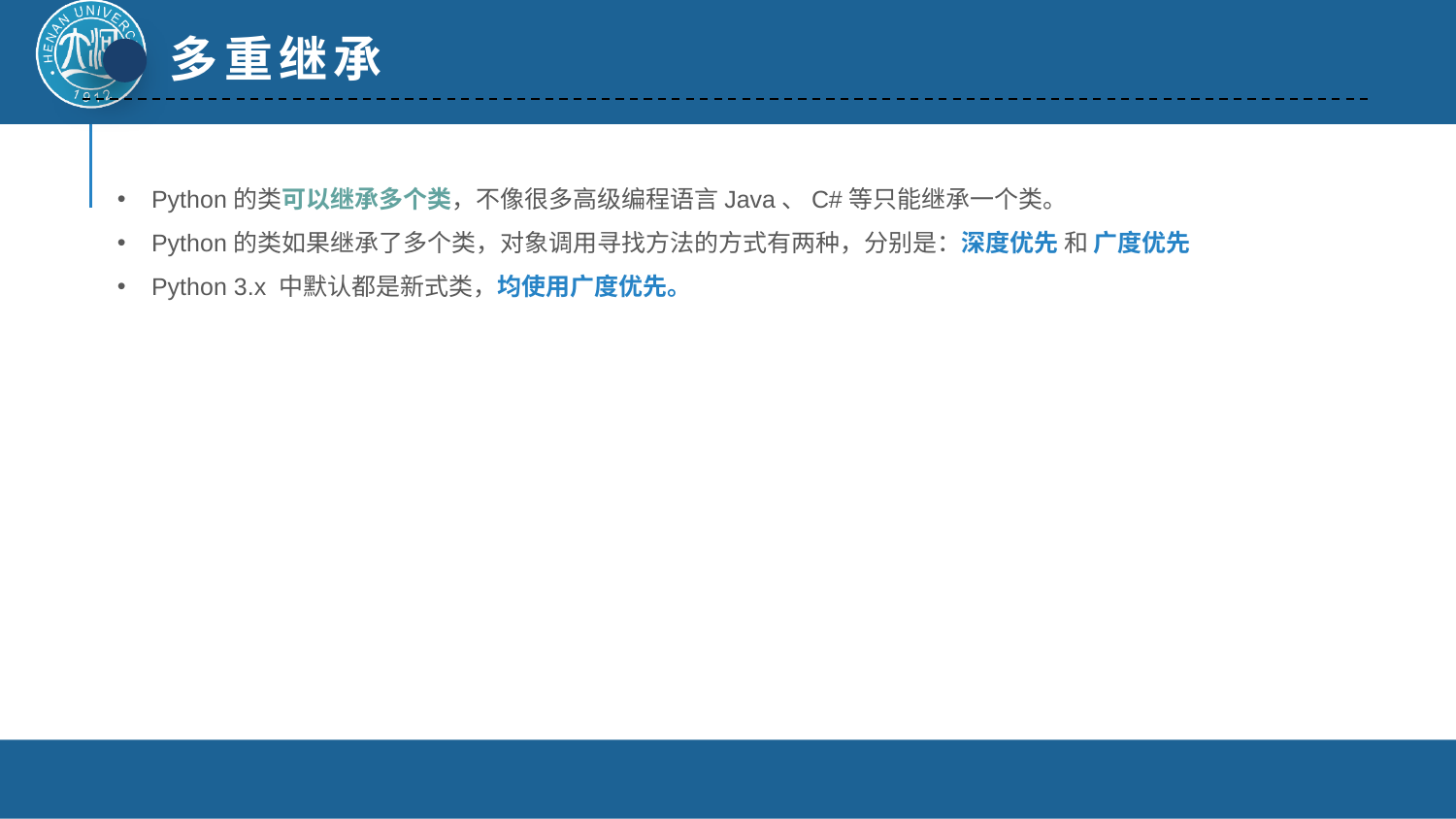

多重继承

Python的类可以继承多个类，不像很多高级编程语言Java、C#等只能继承一个类。
Python的类如果继承了多个类，对象调用寻找方法的方式有两种，分别是：深度优先 和 广度优先
Python 3.x 中默认都是新式类，均使用广度优先。